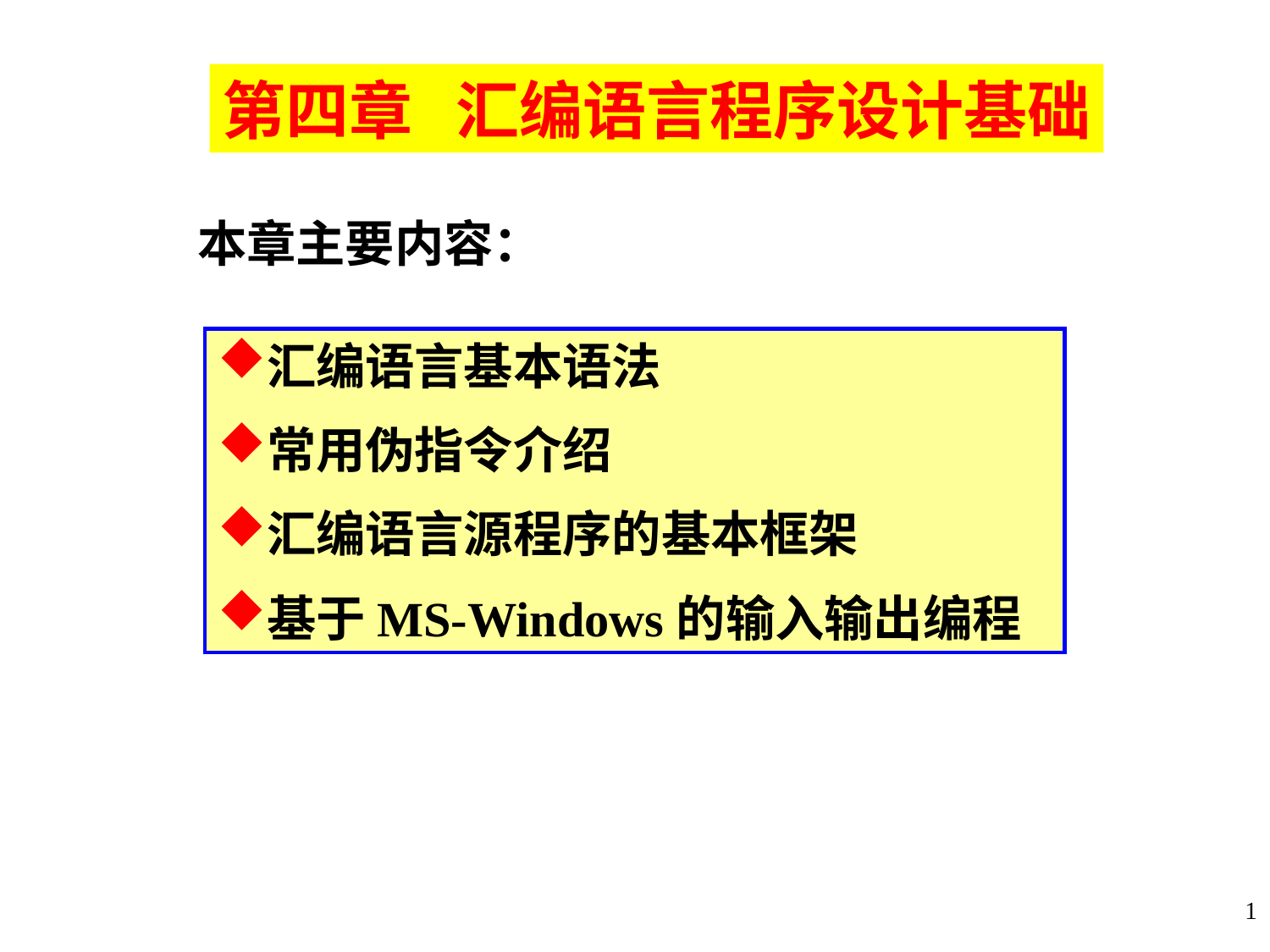

第四章   汇编语言程序设计基础
本章主要内容：
汇编语言基本语法
常用伪指令介绍
汇编语言源程序的基本框架
基于MS-Windows的输入输出编程
1